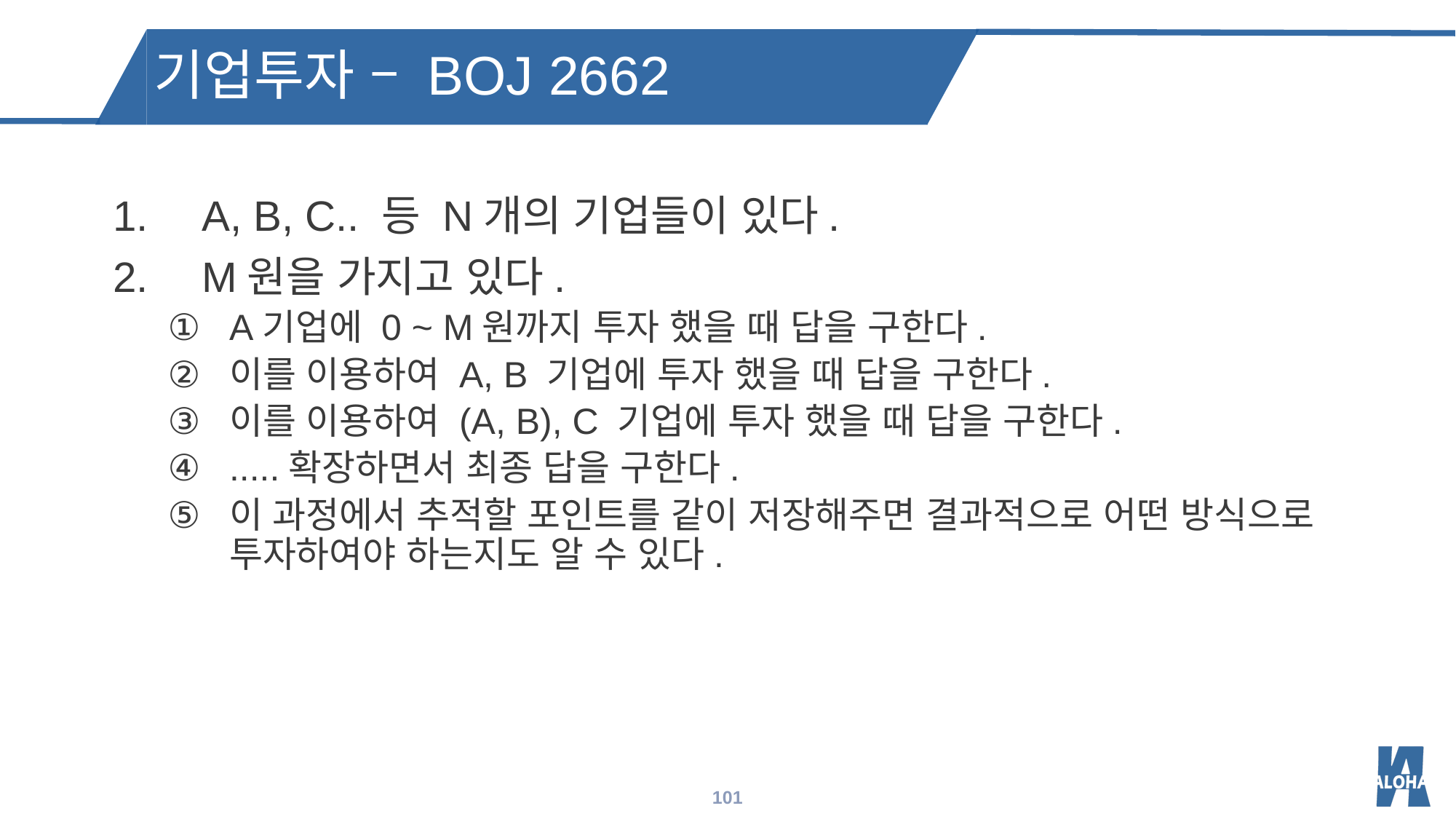

기업투자 – BOJ 2662
A, B, C.. 등 N개의 기업들이 있다.
M원을 가지고 있다.
A기업에 0 ~ M원까지 투자 했을 때 답을 구한다.
이를 이용하여 A, B 기업에 투자 했을 때 답을 구한다.
이를 이용하여 (A, B), C 기업에 투자 했을 때 답을 구한다.
.....확장하면서 최종 답을 구한다.
이 과정에서 추적할 포인트를 같이 저장해주면 결과적으로 어떤 방식으로 투자하여야 하는지도 알 수 있다.
101